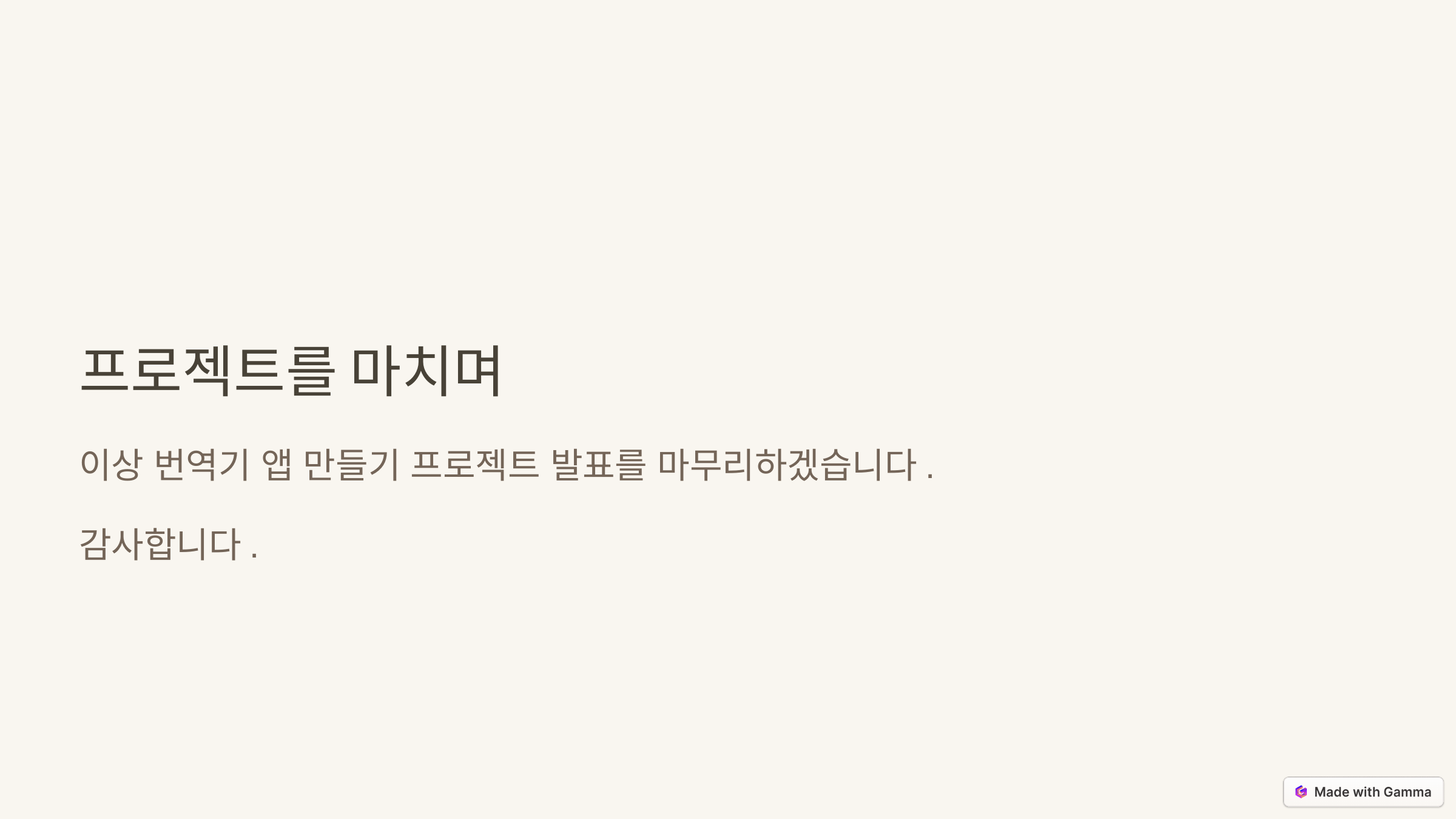

프로젝트를 마치며
이상 번역기 앱 만들기 프로젝트 발표를 마무리하겠습니다.
감사합니다.